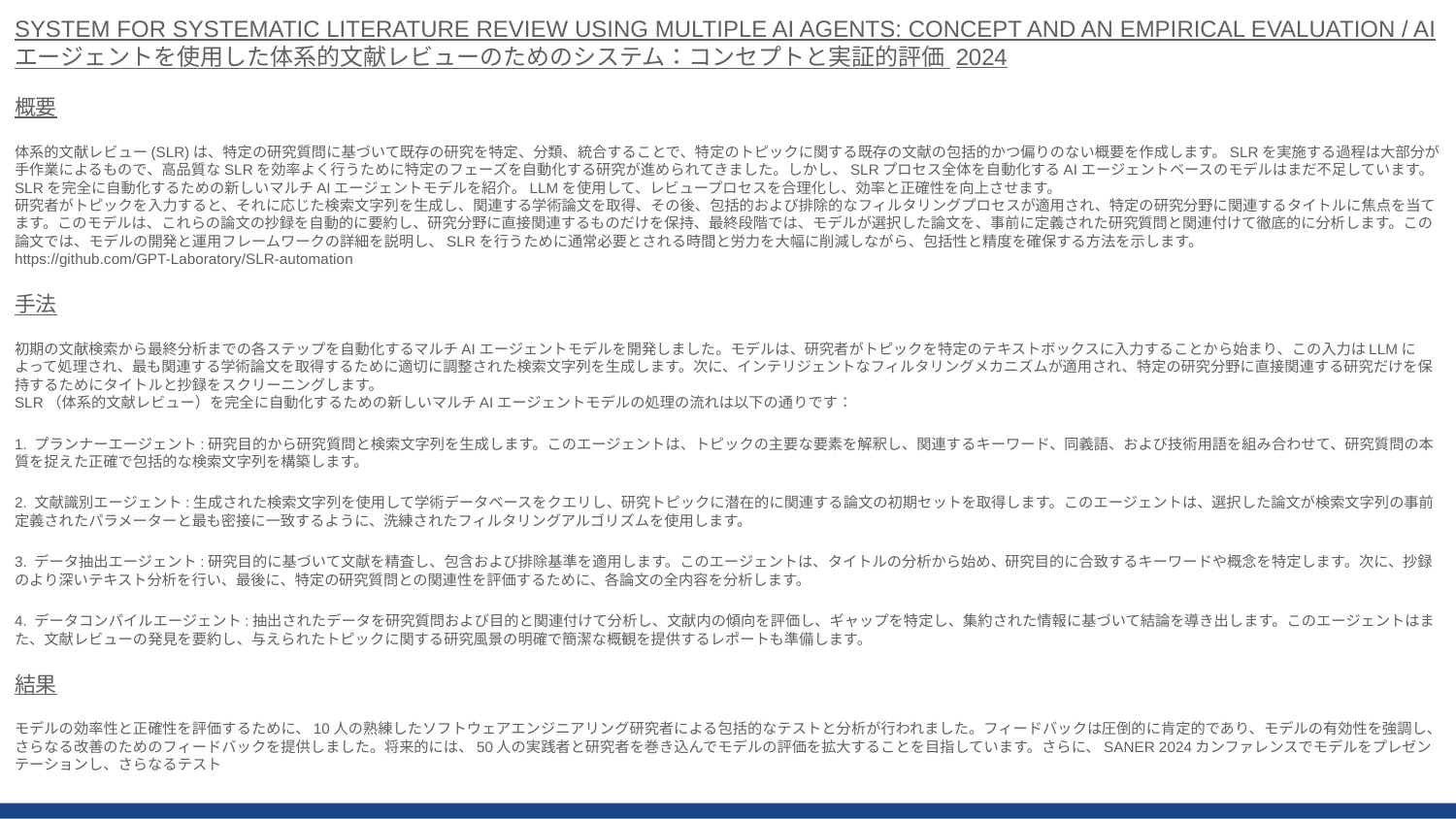

SYSTEM FOR SYSTEMATIC LITERATURE REVIEW USING MULTIPLE AI AGENTS: CONCEPT AND AN EMPIRICAL EVALUATION / AIエージェントを使用した体系的文献レビューのためのシステム：コンセプトと実証的評価 2024
概要
体系的文献レビュー(SLR)は、特定の研究質問に基づいて既存の研究を特定、分類、統合することで、特定のトピックに関する既存の文献の包括的かつ偏りのない概要を作成します。SLRを実施する過程は大部分が手作業によるもので、高品質なSLRを効率よく行うために特定のフェーズを自動化する研究が進められてきました。しかし、SLRプロセス全体を自動化するAIエージェントベースのモデルはまだ不足しています。
SLRを完全に自動化するための新しいマルチAIエージェントモデルを紹介。LLMを使用して、レビュープロセスを合理化し、効率と正確性を向上させます。
研究者がトピックを入力すると、それに応じた検索文字列を生成し、関連する学術論文を取得、その後、包括的および排除的なフィルタリングプロセスが適用され、特定の研究分野に関連するタイトルに焦点を当てます。このモデルは、これらの論文の抄録を自動的に要約し、研究分野に直接関連するものだけを保持、最終段階では、モデルが選択した論文を、事前に定義された研究質問と関連付けて徹底的に分析します。この論文では、モデルの開発と運用フレームワークの詳細を説明し、SLRを行うために通常必要とされる時間と労力を大幅に削減しながら、包括性と精度を確保する方法を示します。
https://github.com/GPT-Laboratory/SLR-automation
手法
初期の文献検索から最終分析までの各ステップを自動化するマルチAIエージェントモデルを開発しました。モデルは、研究者がトピックを特定のテキストボックスに入力することから始まり、この入力はLLMによって処理され、最も関連する学術論文を取得するために適切に調整された検索文字列を生成します。次に、インテリジェントなフィルタリングメカニズムが適用され、特定の研究分野に直接関連する研究だけを保持するためにタイトルと抄録をスクリーニングします。
SLR（体系的文献レビュー）を完全に自動化するための新しいマルチAIエージェントモデルの処理の流れは以下の通りです：
1. プランナーエージェント:研究目的から研究質問と検索文字列を生成します。このエージェントは、トピックの主要な要素を解釈し、関連するキーワード、同義語、および技術用語を組み合わせて、研究質問の本質を捉えた正確で包括的な検索文字列を構築します。
2. 文献識別エージェント:生成された検索文字列を使用して学術データベースをクエリし、研究トピックに潜在的に関連する論文の初期セットを取得します。このエージェントは、選択した論文が検索文字列の事前定義されたパラメーターと最も密接に一致するように、洗練されたフィルタリングアルゴリズムを使用します。
3. データ抽出エージェント:研究目的に基づいて文献を精査し、包含および排除基準を適用します。このエージェントは、タイトルの分析から始め、研究目的に合致するキーワードや概念を特定します。次に、抄録のより深いテキスト分析を行い、最後に、特定の研究質問との関連性を評価するために、各論文の全内容を分析します。
4. データコンパイルエージェント:抽出されたデータを研究質問および目的と関連付けて分析し、文献内の傾向を評価し、ギャップを特定し、集約された情報に基づいて結論を導き出します。このエージェントはまた、文献レビューの発見を要約し、与えられたトピックに関する研究風景の明確で簡潔な概観を提供するレポートも準備します。
結果
モデルの効率性と正確性を評価するために、10人の熟練したソフトウェアエンジニアリング研究者による包括的なテストと分析が行われました。フィードバックは圧倒的に肯定的であり、モデルの有効性を強調し、さらなる改善のためのフィードバックを提供しました。将来的には、50人の実践者と研究者を巻き込んでモデルの評価を拡大することを目指しています。さらに、SANER 2024カンファレンスでモデルをプレゼンテーションし、さらなるテスト